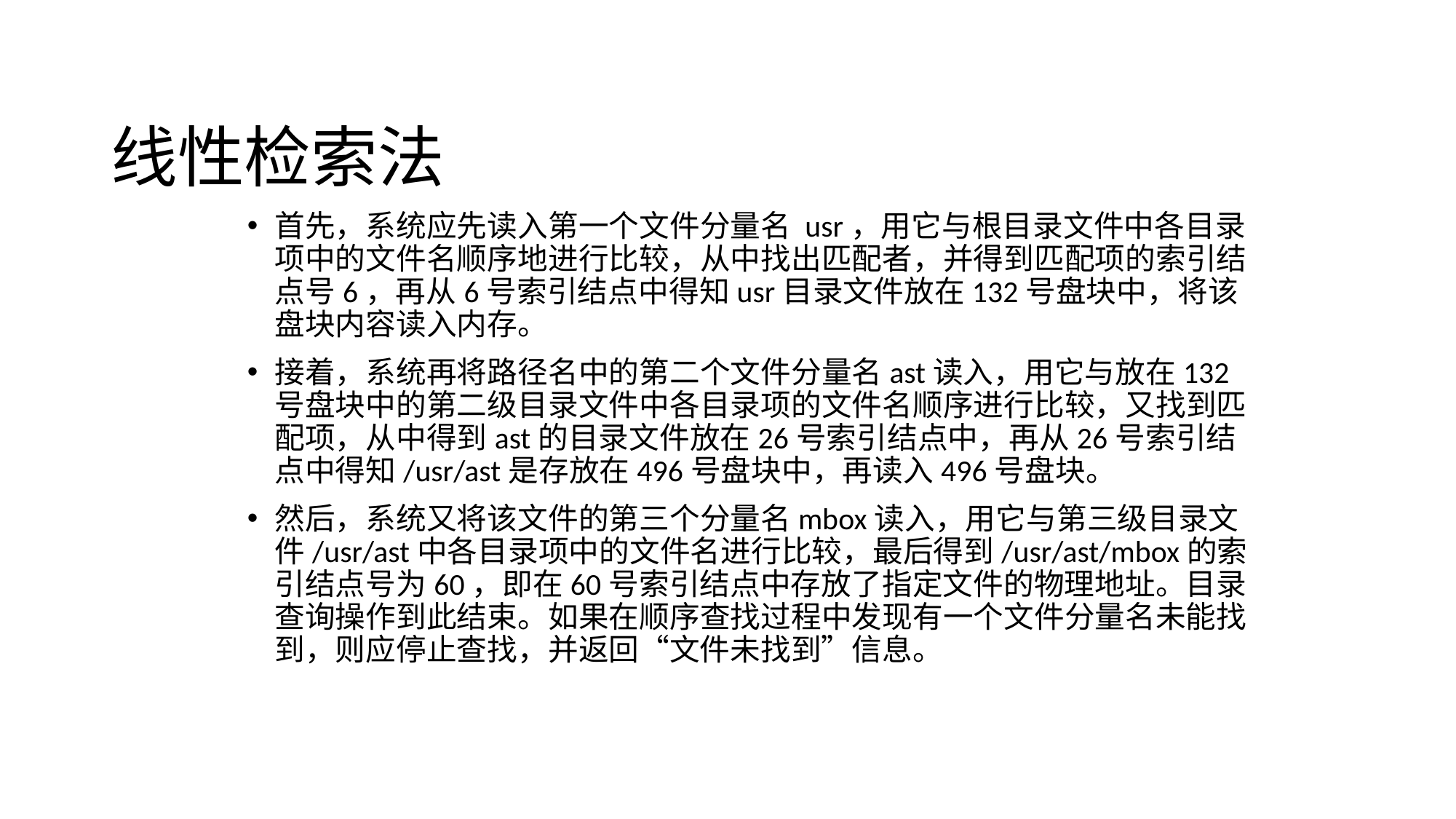

线性检索法
首先，系统应先读入第一个文件分量名 usr，用它与根目录文件中各目录项中的文件名顺序地进行比较，从中找出匹配者，并得到匹配项的索引结点号6，再从6号索引结点中得知usr目录文件放在132号盘块中，将该盘块内容读入内存。
接着，系统再将路径名中的第二个文件分量名ast读入，用它与放在132号盘块中的第二级目录文件中各目录项的文件名顺序进行比较，又找到匹配项，从中得到ast的目录文件放在26号索引结点中，再从26号索引结点中得知/usr/ast是存放在496号盘块中，再读入496号盘块。
然后，系统又将该文件的第三个分量名mbox读入，用它与第三级目录文件/usr/ast中各目录项中的文件名进行比较，最后得到/usr/ast/mbox的索引结点号为60，即在60号索引结点中存放了指定文件的物理地址。目录查询操作到此结束。如果在顺序查找过程中发现有一个文件分量名未能找到，则应停止查找，并返回“文件未找到”信息。

11